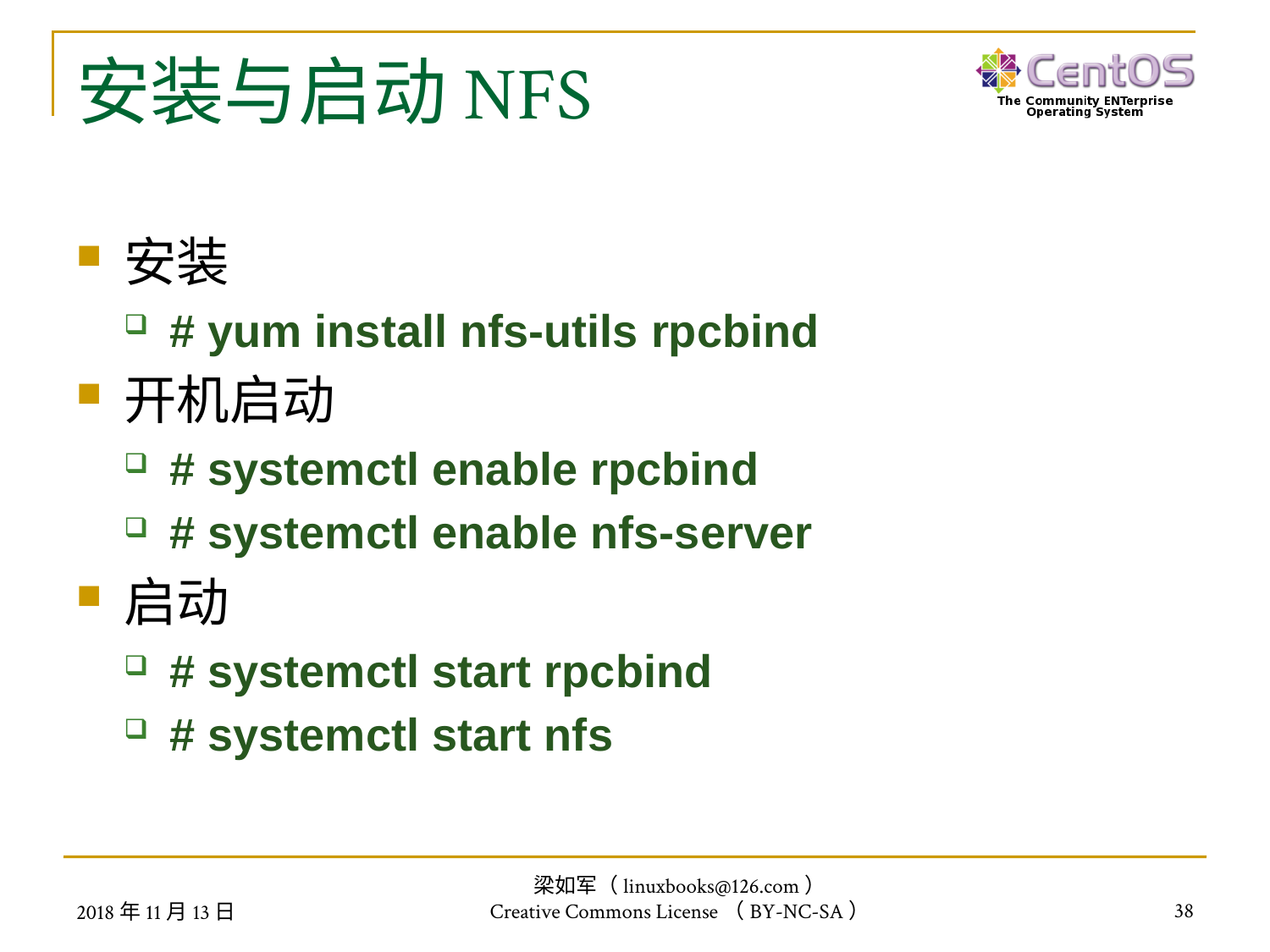

# 安装与启动NFS
安装
# yum install nfs-utils rpcbind
开机启动
# systemctl enable rpcbind
# systemctl enable nfs-server
启动
# systemctl start rpcbind
# systemctl start nfs

梁如军（linuxbooks@126.com）
Creative Commons License（BY-NC-SA）
2018年11月13日
38